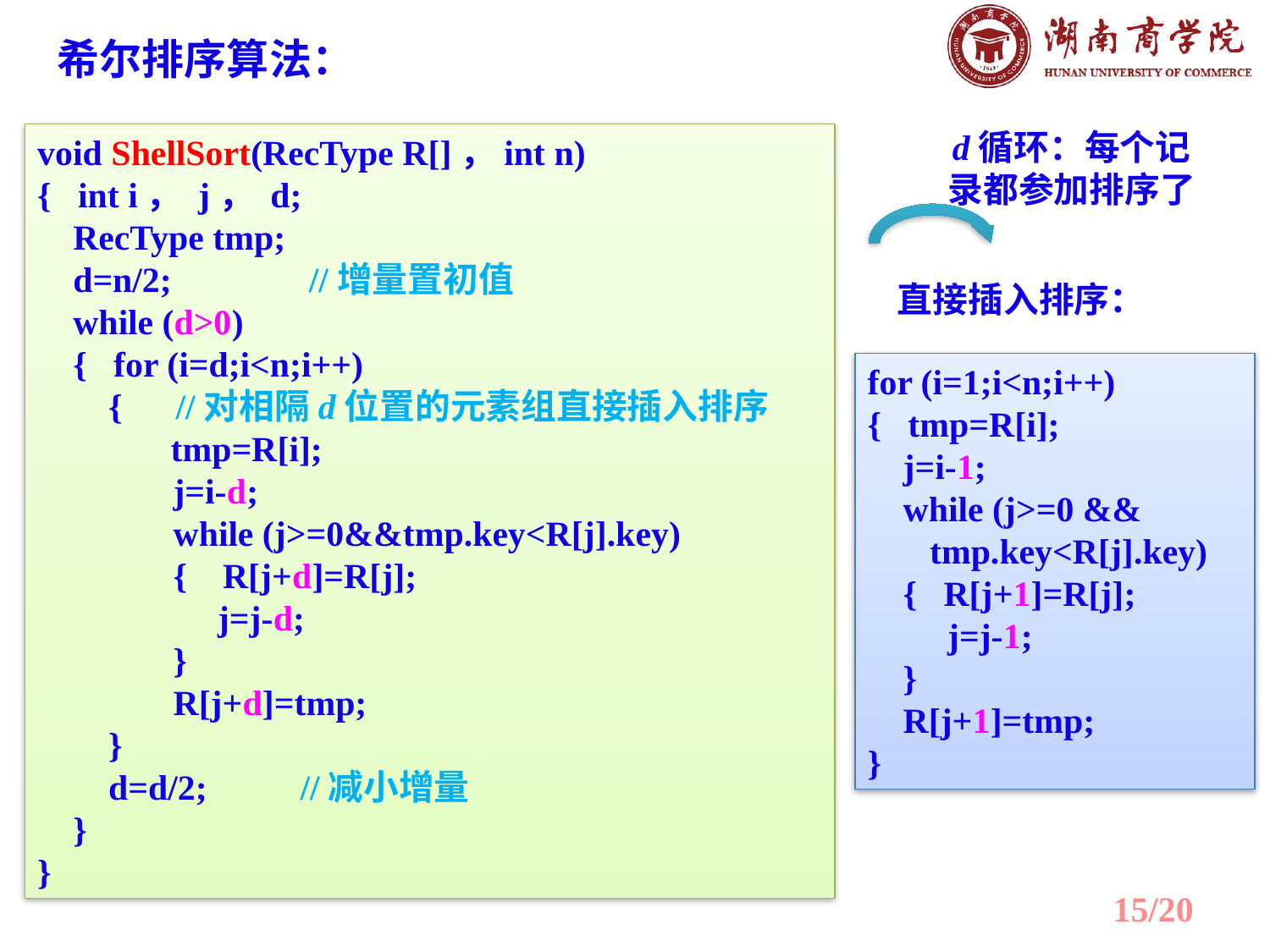

希尔排序算法：
d循环：每个记录都参加排序了

void ShellSort(RecType R[]，int n)
{   int i， j， d;
    RecType tmp;
    d=n/2;	  //增量置初值
    while (d>0)
    {   for (i=d;i<n;i++)
        {      //对相隔d位置的元素组直接插入排序
               tmp=R[i];
	 j=i-d;
	 while (j>=0&&tmp.key<R[j].key)
	 {    R[j+d]=R[j];
	      j=j-d;
	 }
	 R[j+d]=tmp;
        }
        d=d/2;	 //减小增量
    }
}
直接插入排序：
for (i=1;i<n;i++)
{   tmp=R[i];
    j=i-1;
    while (j>=0 &&
       tmp.key<R[j].key)
    {   R[j+1]=R[j];
         j=j-1;
    }
    R[j+1]=tmp;
}
15/20